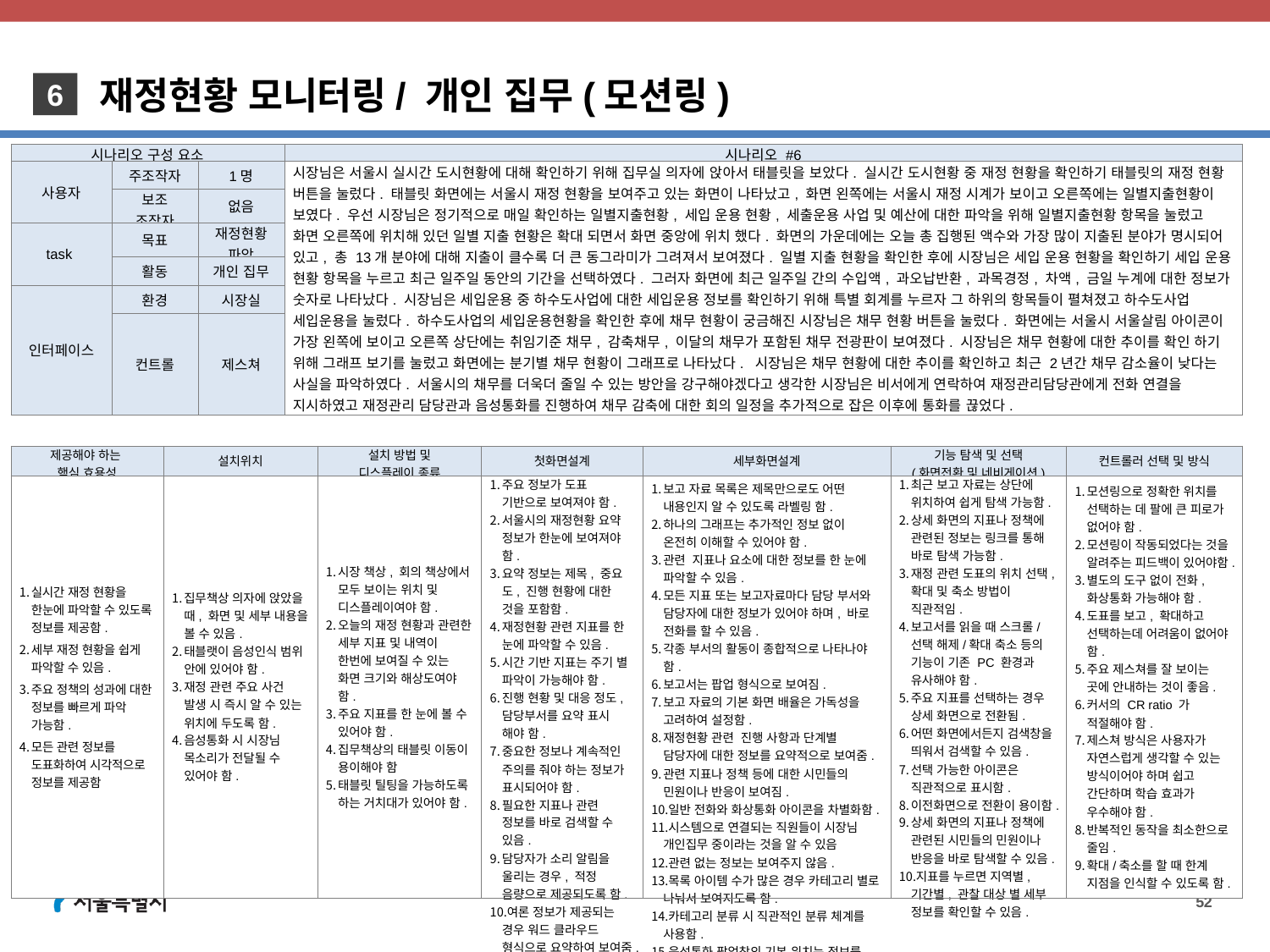

재정현황 모니터링/ 개인 집무(모션링)
6
| 시나리오 구성 요소 |  |  | 시나리오 #6 |
| --- | --- | --- | --- |
| 사용자 | 주조작자 | 1명 | 시장님은 서울시 실시간 도시현황에 대해 확인하기 위해 집무실 의자에 앉아서 태블릿을 보았다. 실시간 도시현황 중 재정 현황을 확인하기 태블릿의 재정 현황 버튼을 눌렀다. 태블릿 화면에는 서울시 재정 현황을 보여주고 있는 화면이 나타났고, 화면 왼쪽에는 서울시 재정 시계가 보이고 오른쪽에는 일별지출현황이 보였다. 우선 시장님은 정기적으로 매일 확인하는 일별지출현황, 세입 운용 현황, 세출운용 사업 및 예산에 대한 파악을 위해 일별지출현황 항목을 눌렀고 화면 오른쪽에 위치해 있던 일별 지출 현황은 확대 되면서 화면 중앙에 위치 했다. 화면의 가운데에는 오늘 총 집행된 액수와 가장 많이 지출된 분야가 명시되어 있고, 총 13개 분야에 대해 지출이 클수록 더 큰 동그라미가 그려져서 보여졌다. 일별 지출 현황을 확인한 후에 시장님은 세입 운용 현황을 확인하기 세입 운용 현황 항목을 누르고 최근 일주일 동안의 기간을 선택하였다. 그러자 화면에 최근 일주일 간의 수입액, 과오납반환, 과목경정, 차액, 금일 누계에 대한 정보가 숫자로 나타났다. 시장님은 세입운용 중 하수도사업에 대한 세입운용 정보를 확인하기 위해 특별 회계를 누르자 그 하위의 항목들이 펼쳐졌고 하수도사업 세입운용을 눌렀다. 하수도사업의 세입운용현황을 확인한 후에 채무 현황이 궁금해진 시장님은 채무 현황 버튼을 눌렀다. 화면에는 서울시 서울살림 아이콘이 가장 왼쪽에 보이고 오른쪽 상단에는 취임기준 채무, 감축채무, 이달의 채무가 포함된 채무 전광판이 보여졌다. 시장님은 채무 현황에 대한 추이를 확인 하기 위해 그래프 보기를 눌렀고 화면에는 분기별 채무 현황이 그래프로 나타났다. 시장님은 채무 현황에 대한 추이를 확인하고 최근 2년간 채무 감소율이 낮다는 사실을 파악하였다. 서울시의 채무를 더욱더 줄일 수 있는 방안을 강구해야겠다고 생각한 시장님은 비서에게 연락하여 재정관리담당관에게 전화 연결을 지시하였고 재정관리 담당관과 음성통화를 진행하여 채무 감축에 대한 회의 일정을 추가적으로 잡은 이후에 통화를 끊었다. |
|  | 보조 조작자 | 없음 |  |
| task | 목표 | 재정현황 파악 |  |
|  | 활동 | 개인 집무 |  |
| 인터페이스 | 환경 | 시장실 |  |
|  | 컨트롤 | 제스쳐 |  |
| 제공해야 하는 핵심 효용성 | 설치위치 | 설치 방법 및 디스플레이 종류 | 첫화면설계 | 세부화면설계 | 기능 탐색 및 선택 (화면전환 및 네비게이션) | 컨트롤러 선택 및 방식 |
| --- | --- | --- | --- | --- | --- | --- |
| 실시간 재정 현황을 한눈에 파악할 수 있도록 정보를 제공함. 세부 재정 현황을 쉽게 파악할 수 있음. 주요 정책의 성과에 대한 정보를 빠르게 파악 가능함. 모든 관련 정보를 도표화하여 시각적으로 정보를 제공함 | 집무책상 의자에 앉았을 때, 화면 및 세부 내용을 볼 수 있음. 태블랫이 음성인식 범위 안에 있어야 함. 재정 관련 주요 사건 발생 시 즉시 알 수 있는 위치에 두도록 함. 음성통화 시 시장님 목소리가 전달될 수 있어야 함. | 시장 책상, 회의 책상에서 모두 보이는 위치 및 디스플레이여야 함. 오늘의 재정 현황과 관련한 세부 지표 및 내역이 한번에 보여질 수 있는 화면 크기와 해상도여야 함. 주요 지표를 한 눈에 볼 수 있어야 함. 집무책상의 태블릿 이동이 용이해야 함 태블릿 틸팅을 가능하도록 하는 거치대가 있어야 함. | 주요 정보가 도표 기반으로 보여져야 함. 서울시의 재정현황 요약 정보가 한눈에 보여져야 함. 요약 정보는 제목, 중요도, 진행 현황에 대한 것을 포함함. 재정현황 관련 지표를 한 눈에 파악할 수 있음. 시간 기반 지표는 주기 별 파악이 가능해야 함. 진행 현황 및 대응 정도, 담당부서를 요약 표시 해야 함. 중요한 정보나 계속적인 주의를 줘야 하는 정보가 표시되어야 함. 필요한 지표나 관련 정보를 바로 검색할 수 있음. 담당자가 소리 알림을 울리는 경우, 적정 음량으로 제공되도록 함. 여론 정보가 제공되는 경우 워드 클라우드 형식으로 요약하여 보여줌. | 보고 자료 목록은 제목만으로도 어떤 내용인지 알 수 있도록 라벨링 함. 하나의 그래프는 추가적인 정보 없이 온전히 이해할 수 있어야 함. 관련 지표나 요소에 대한 정보를 한 눈에 파악할 수 있음. 모든 지표 또는 보고자료마다 담당 부서와 담당자에 대한 정보가 있어야 하며, 바로 전화를 할 수 있음. 각종 부서의 활동이 종합적으로 나타나야 함. 보고서는 팝업 형식으로 보여짐. 보고 자료의 기본 화면 배율은 가독성을 고려하여 설정함. 재정현황 관련 진행 사항과 단계별 담당자에 대한 정보를 요약적으로 보여줌. 관련 지표나 정책 등에 대한 시민들의 민원이나 반응이 보여짐. 일반 전화와 화상통화 아이콘을 차별화함. 시스템으로 연결되는 직원들이 시장님 개인집무 중이라는 것을 알 수 있음 관련 없는 정보는 보여주지 않음. 목록 아이템 수가 많은 경우 카테고리 별로 나눠서 보여지도록 함. 카테고리 분류 시 직관적인 분류 체계를 사용함. 음성통화 팝업창의 기본 위치는 정보를 최소한으로 가림 | 최근 보고 자료는 상단에 위치하여 쉽게 탐색 가능함. 상세 화면의 지표나 정책에 관련된 정보는 링크를 통해 바로 탐색 가능함. 재정 관련 도표의 위치 선택, 확대 및 축소 방법이 직관적임. 보고서를 읽을 때 스크롤/선택 해제/확대 축소 등의 기능이 기존 PC 환경과 유사해야 함. 주요 지표를 선택하는 경우 상세 화면으로 전환됨. 어떤 화면에서든지 검색창을 띄워서 검색할 수 있음. 선택 가능한 아이콘은 직관적으로 표시함. 이전화면으로 전환이 용이함. 상세 화면의 지표나 정책에 관련된 시민들의 민원이나 반응을 바로 탐색할 수 있음. 지표를 누르면 지역별, 기간별, 관찰 대상 별 세부 정보를 확인할 수 있음. | 모션링으로 정확한 위치를 선택하는 데 팔에 큰 피로가 없어야 함. 모션링이 작동되었다는 것을 알려주는 피드백이 있어야함. 별도의 도구 없이 전화, 화상통화 가능해야 함. 도표를 보고, 확대하고 선택하는데 어려움이 없어야 함. 주요 제스쳐를 잘 보이는 곳에 안내하는 것이 좋음. 커서의 CR ratio 가 적절해야 함. 제스쳐 방식은 사용자가 자연스럽게 생각할 수 있는 방식이어야 하며 쉽고 간단하며 학습 효과가 우수해야 함. 반복적인 동작을 최소한으로 줄임. 확대/축소를 할 때 한계 지점을 인식할 수 있도록 함. |